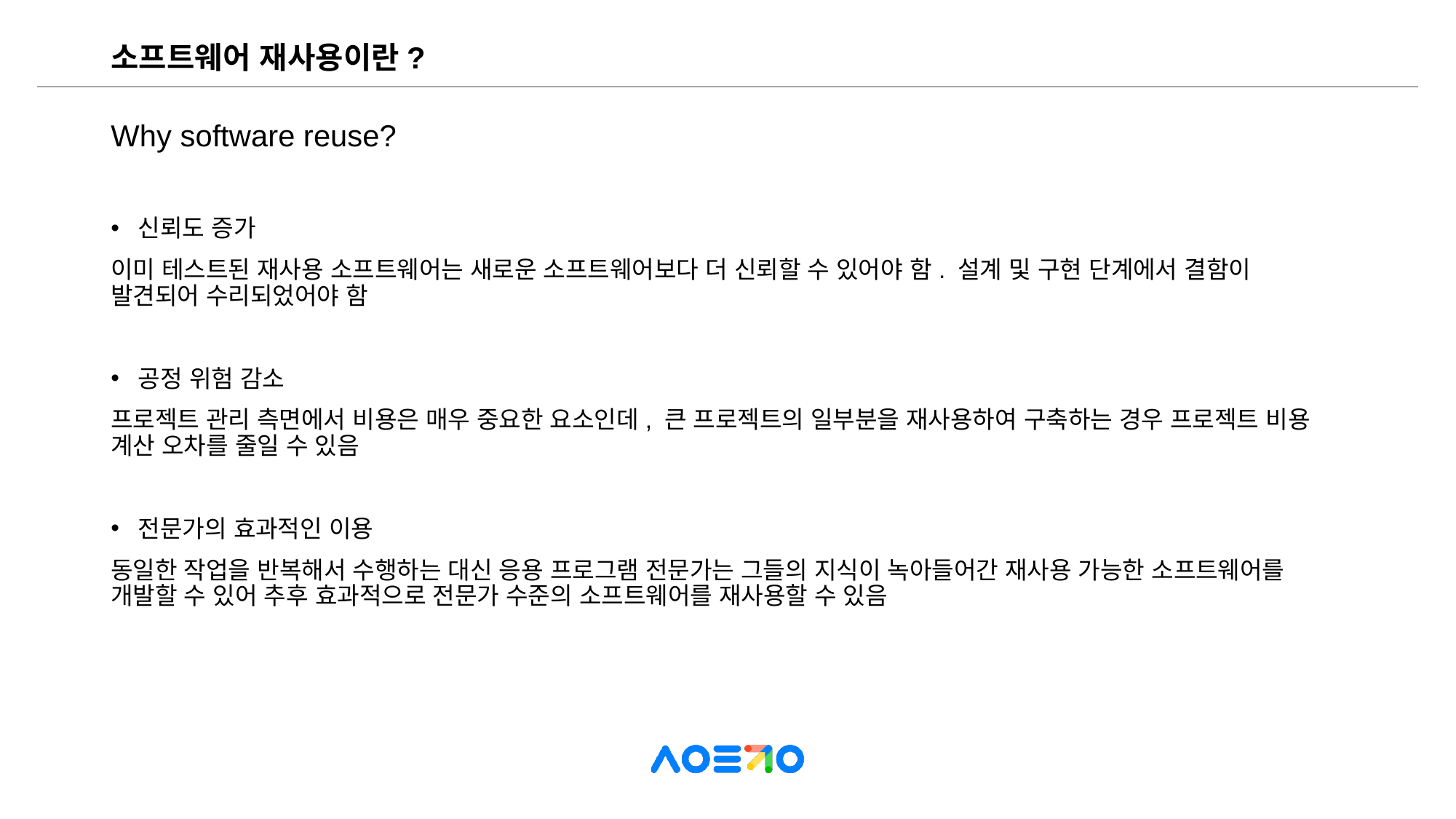

# 소프트웨어 재사용이란?
Why software reuse?

신뢰도 증가
이미 테스트된 재사용 소프트웨어는 새로운 소프트웨어보다 더 신뢰할 수 있어야 함. 설계 및 구현 단계에서 결함이 발견되어 수리되었어야 함

공정 위험 감소
프로젝트 관리 측면에서 비용은 매우 중요한 요소인데, 큰 프로젝트의 일부분을 재사용하여 구축하는 경우 프로젝트 비용 계산 오차를 줄일 수 있음

전문가의 효과적인 이용
동일한 작업을 반복해서 수행하는 대신 응용 프로그램 전문가는 그들의 지식이 녹아들어간 재사용 가능한 소프트웨어를 개발할 수 있어 추후 효과적으로 전문가 수준의 소프트웨어를 재사용할 수 있음